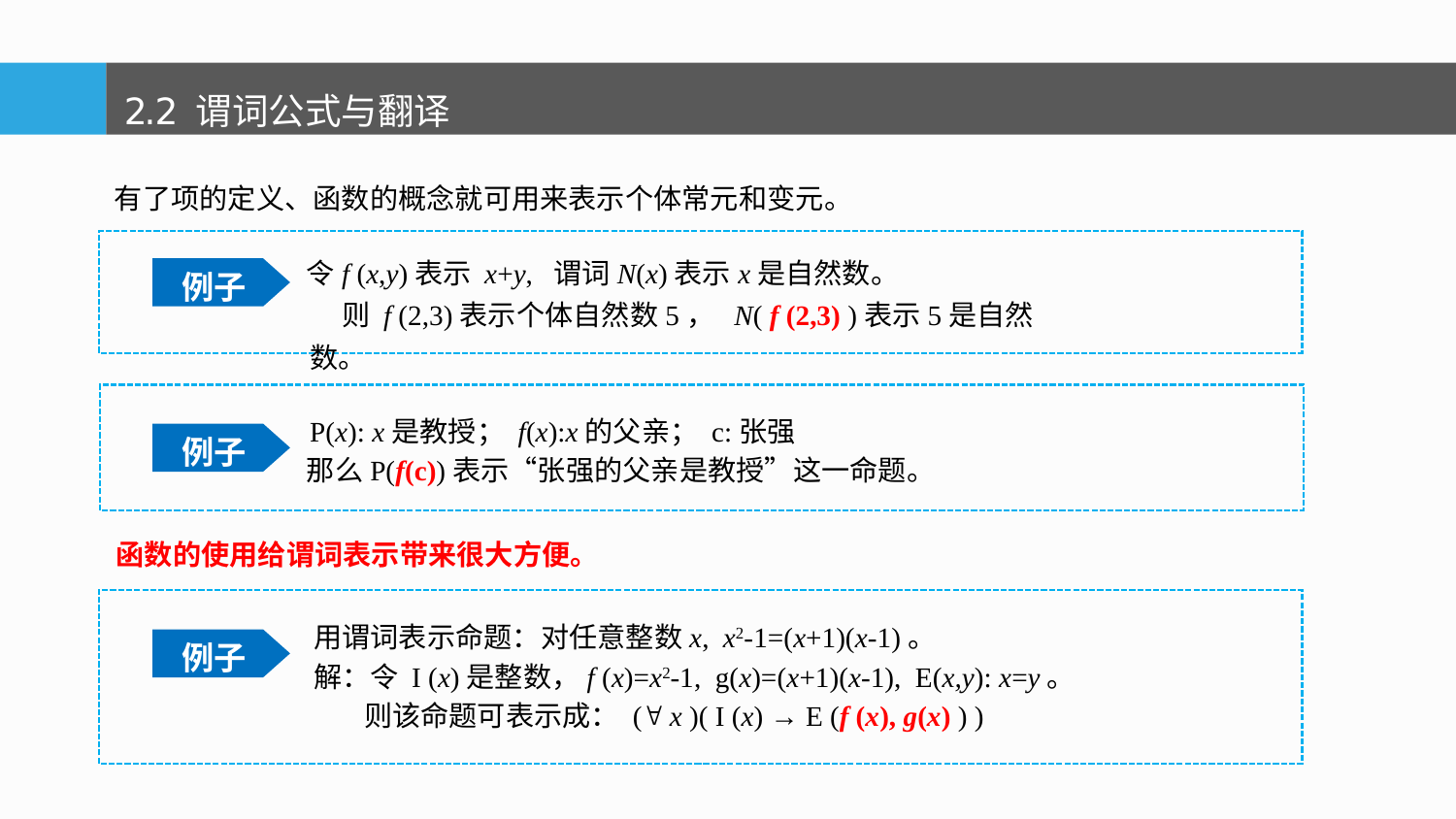

2.2 谓词公式与翻译

有了项的定义、函数的概念就可用来表示个体常元和变元。

       令f (x,y)表示 x+y,  谓词N(x)表示x是自然数。                              则 f (2,3)表示个体自然数5，  N( f (2,3) )表示5是自然数。
例子

                 P(x): x是教授； f(x):x的父亲； c:张强
                    那么P(f(c))表示“张强的父亲是教授”这一命题。
例子
函数的使用给谓词表示带来很大方便。

    用谓词表示命题：对任意整数x,  x2-1=(x+1)(x-1)。
    解：令 I (x)是整数，f (x)=x2-1,  g(x)=(x+1)(x-1),  E(x,y): x=y。
            则该命题可表示成： (∀ x )( I (x) → E (f (x), g(x) ) )
例子